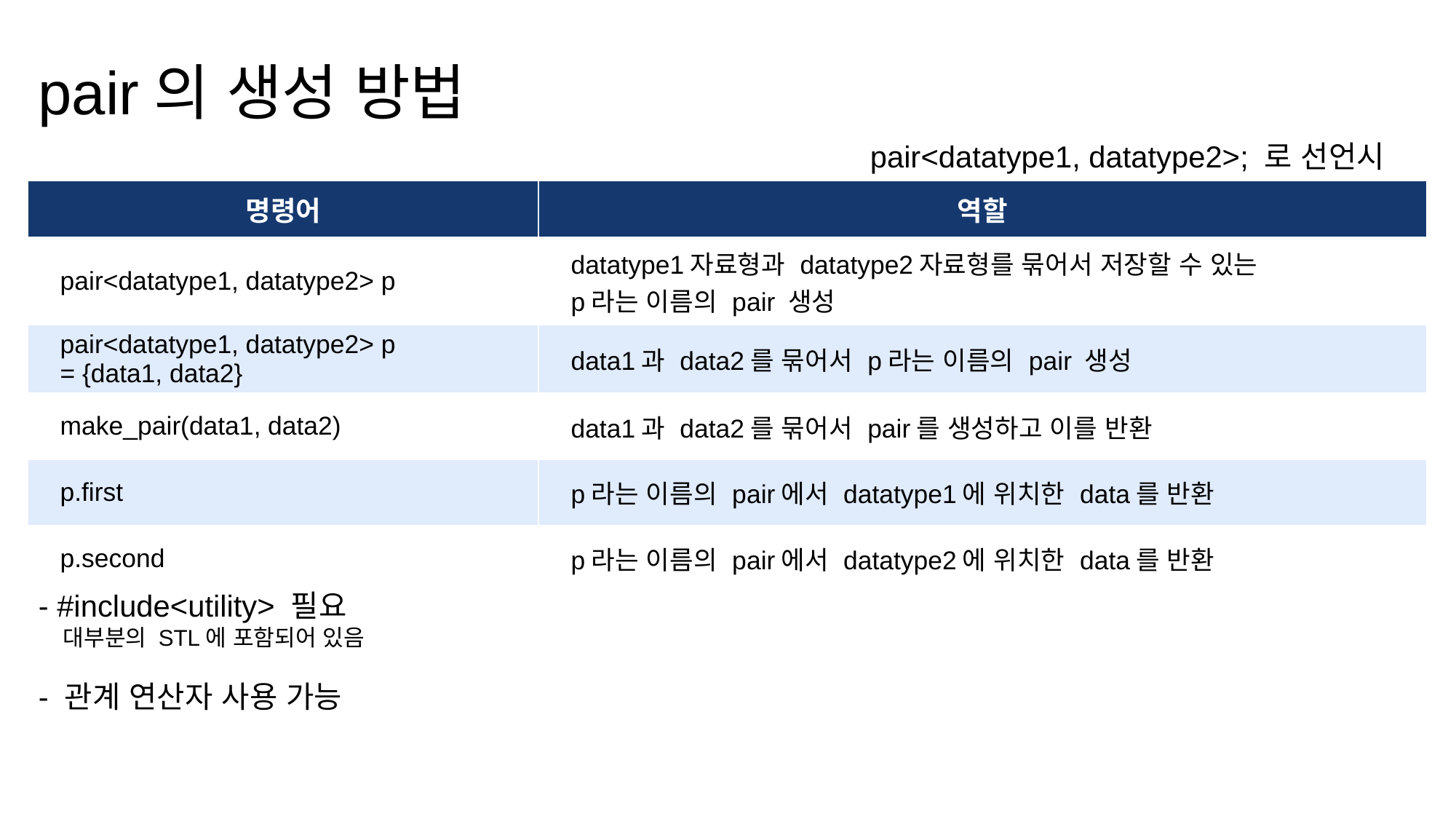

pair의 생성 방법
pair<datatype1, datatype2>; 로 선언시
| 명령어 | 역할 |
| --- | --- |
| pair<datatype1, datatype2> p | datatype1자료형과 datatype2자료형를 묶어서 저장할 수 있는 p라는 이름의 pair 생성 |
| pair<datatype1, datatype2> p = {data1, data2} | data1과 data2를 묶어서 p라는 이름의 pair 생성 |
| make\_pair(data1, data2) | data1과 data2를 묶어서 pair를 생성하고 이를 반환 |
| p.first | p라는 이름의 pair에서 datatype1에 위치한 data를 반환 |
| p.second | p라는 이름의 pair에서 datatype2에 위치한 data를 반환 |
- #include<utility> 필요
   대부분의 STL에 포함되어 있음

- 관계 연산자 사용 가능